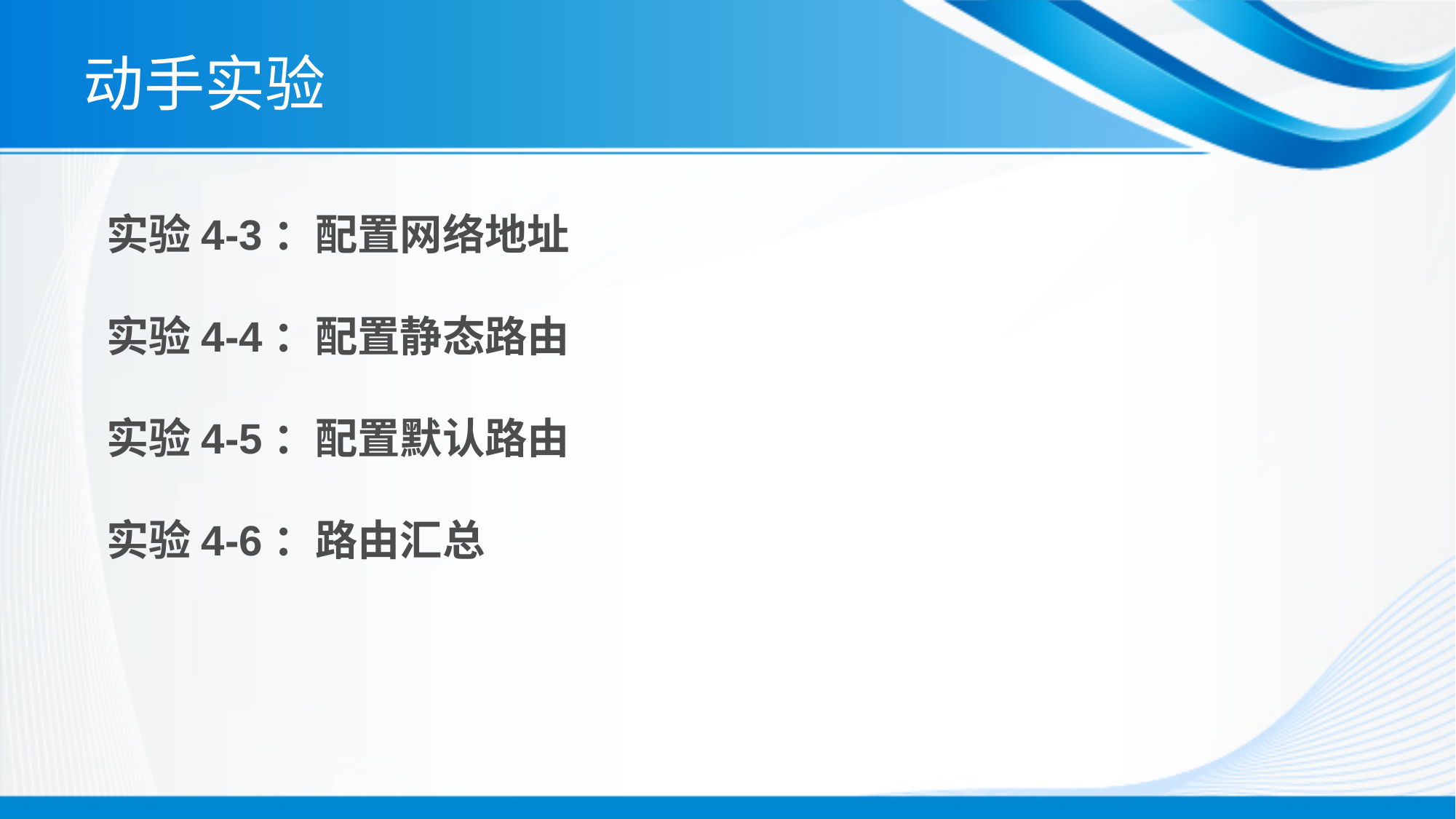

# 动手实验
实验4-3：配置网络地址
实验4-4：配置静态路由
实验4-5：配置默认路由
实验4-6：路由汇总